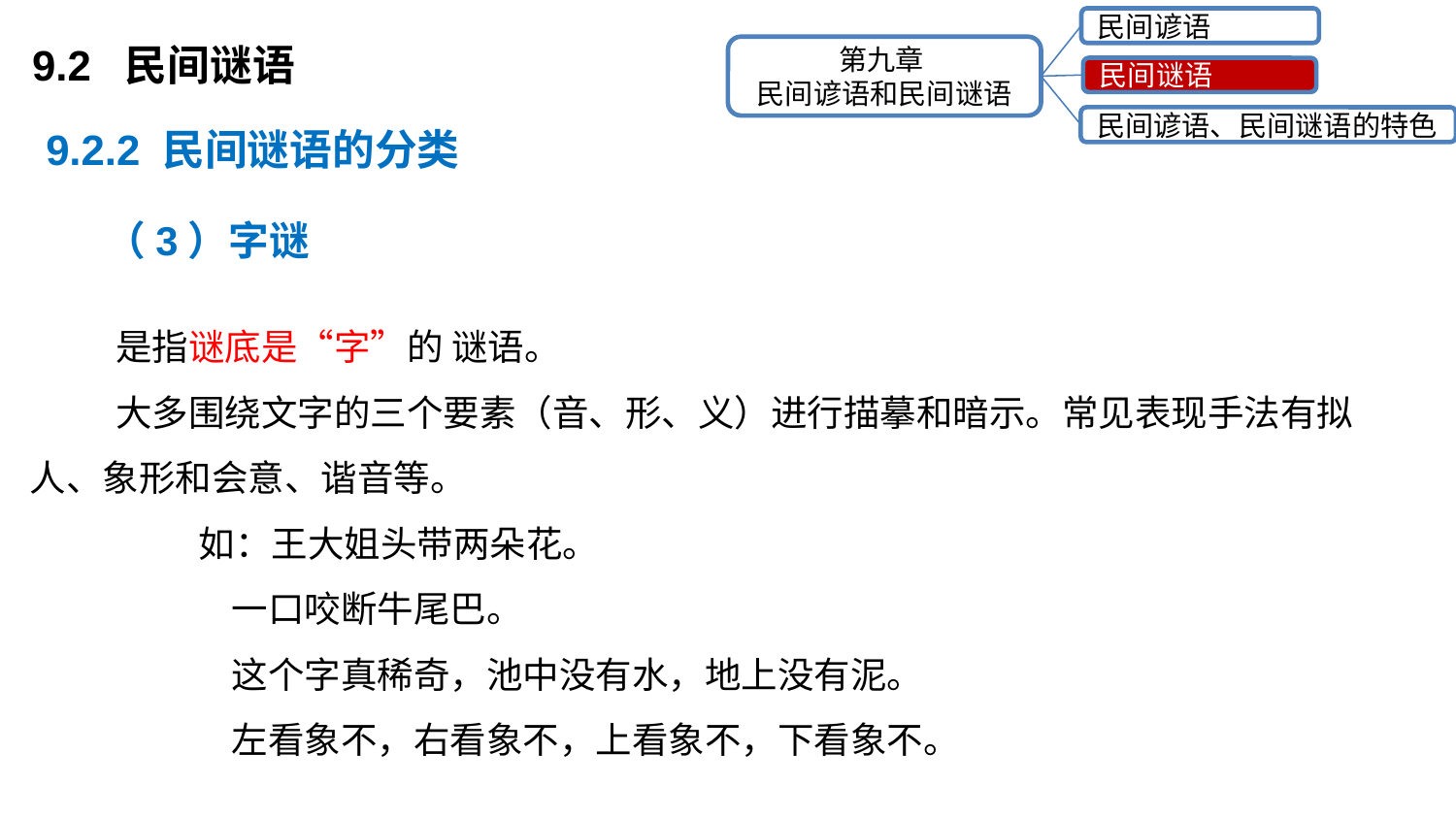

9.2  民间谜语
民间谚语
第九章
民间谚语和民间谜语
民间谜语
民间谚语、民间谜语的特色
9.2.2 民间谜语的分类
（3）字谜
是指谜底是“字”的 谜语。
大多围绕文字的三个要素（音、形、义）进行描摹和暗示。常见表现手法有拟人、象形和会意、谐音等。
         如：王大姐头带两朵花。
             一口咬断牛尾巴。
             这个字真稀奇，池中没有水，地上没有泥。
             左看象不，右看象不，上看象不，下看象不。